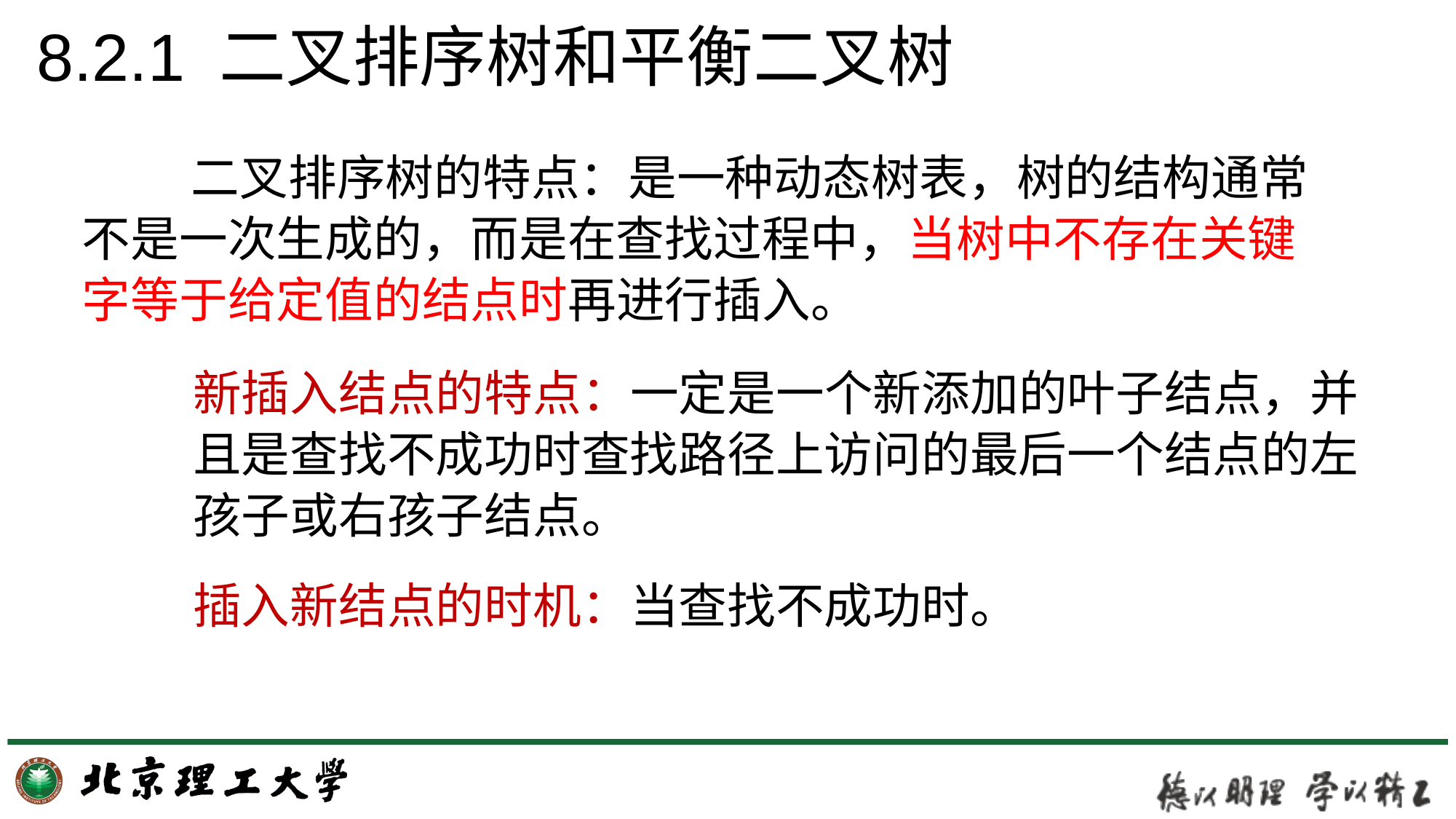

# 8.2.1 二叉排序树和平衡二叉树
	二叉排序树的特点：是一种动态树表，树的结构通常不是一次生成的，而是在查找过程中，当树中不存在关键字等于给定值的结点时再进行插入。
新插入结点的特点：一定是一个新添加的叶子结点，并且是查找不成功时查找路径上访问的最后一个结点的左孩子或右孩子结点。
插入新结点的时机：当查找不成功时。